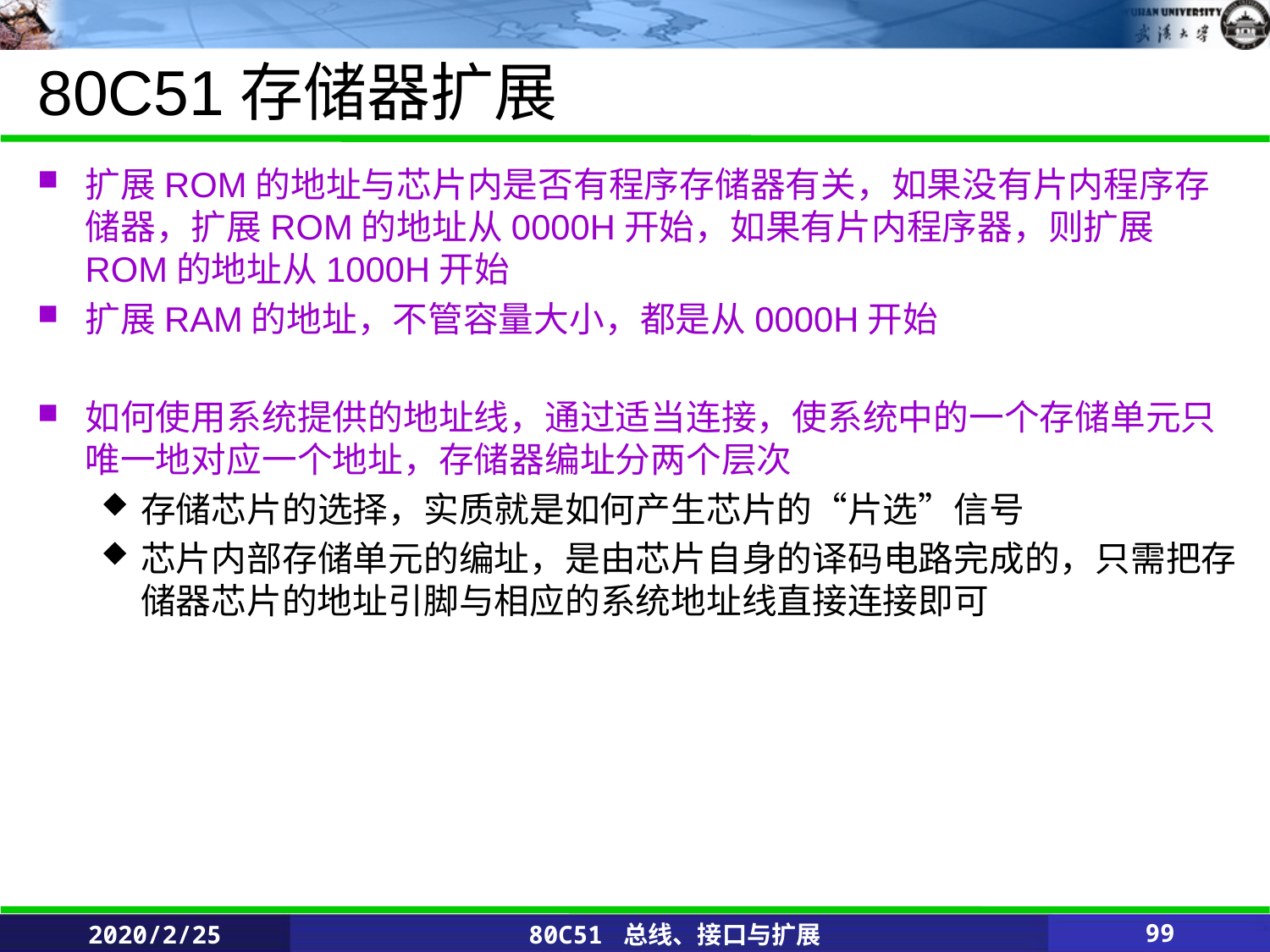

# 80C51存储器扩展
扩展ROM的地址与芯片内是否有程序存储器有关，如果没有片内程序存储器，扩展ROM的地址从0000H开始，如果有片内程序器，则扩展ROM的地址从1000H开始
扩展RAM的地址，不管容量大小，都是从0000H开始

如何使用系统提供的地址线，通过适当连接，使系统中的一个存储单元只唯一地对应一个地址，存储器编址分两个层次
存储芯片的选择，实质就是如何产生芯片的“片选”信号
芯片内部存储单元的编址，是由芯片自身的译码电路完成的，只需把存储器芯片的地址引脚与相应的系统地址线直接连接即可
2020/2/25
80C51 总线、接口与扩展
99